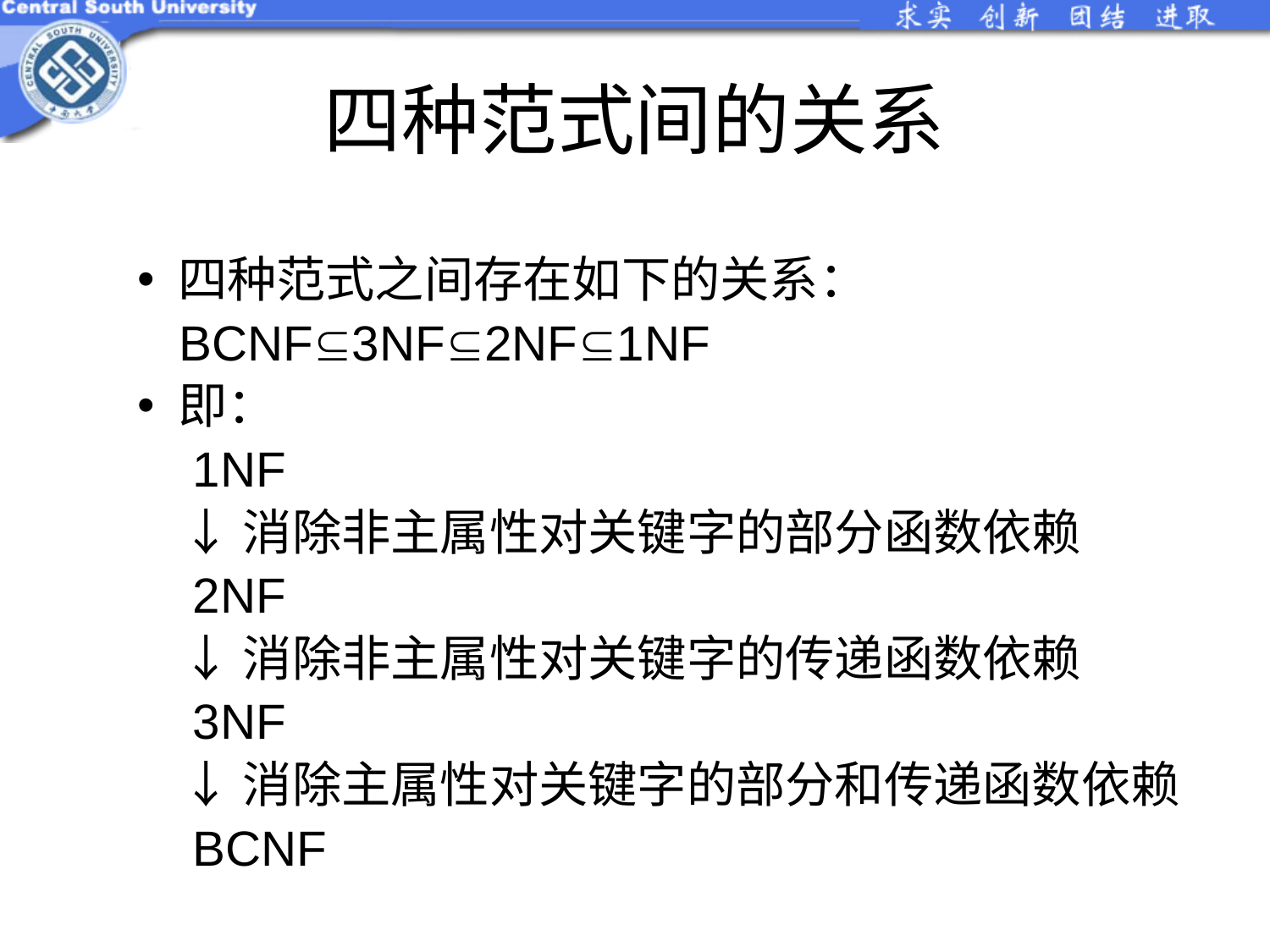

# 四种范式间的关系
 四种范式之间存在如下的关系：
   BCNF⊆3NF⊆2NF⊆1NF
 即：
    1NF
    ↓消除非主属性对关键字的部分函数依赖
    2NF
    ↓消除非主属性对关键字的传递函数依赖
    3NF
    ↓消除主属性对关键字的部分和传递函数依赖
    BCNF